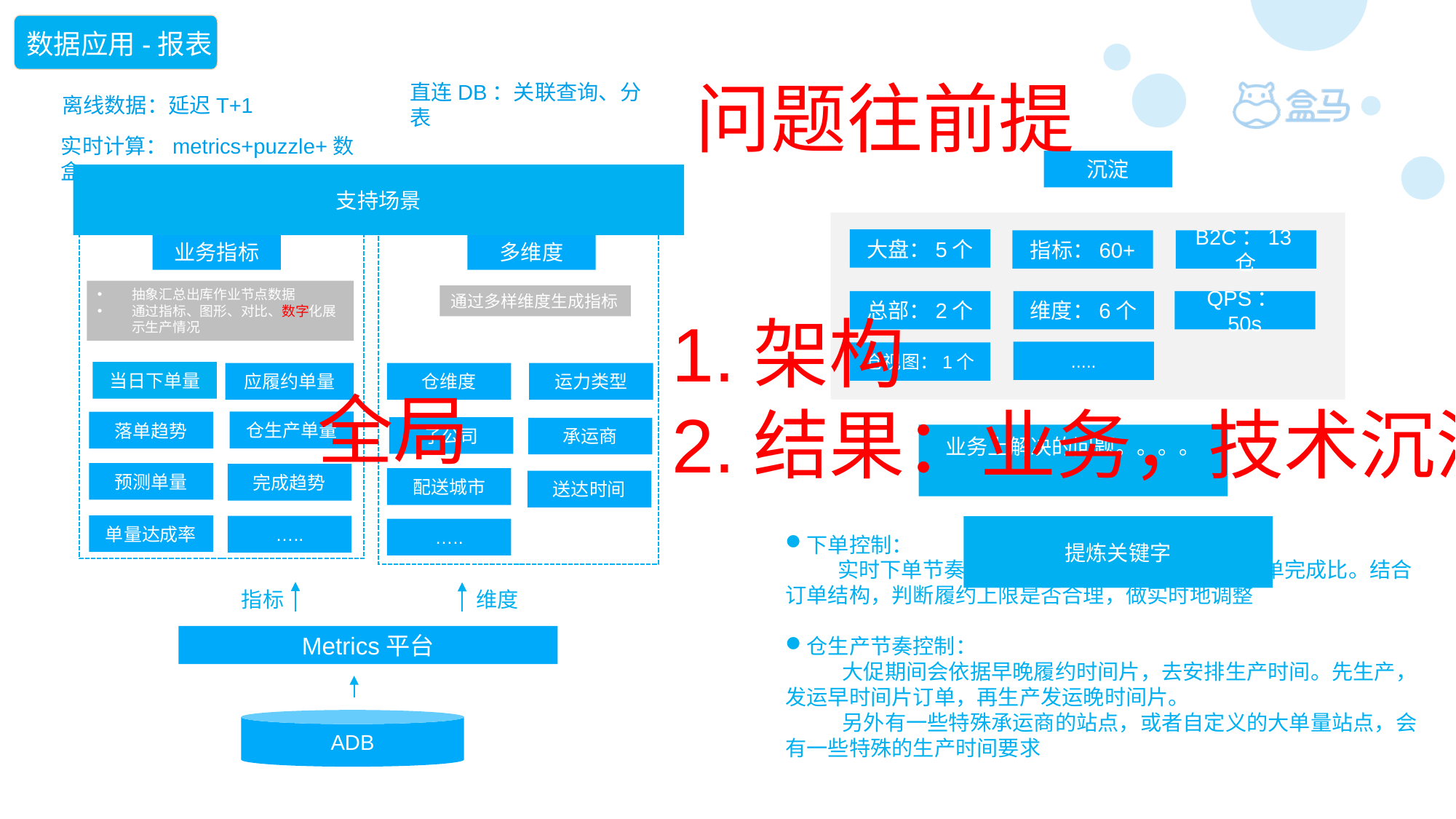

数据应用-报表
问题往前提
离线数据：延迟T+1
直连DB：关联查询、分表
实时计算：metrics+puzzle+数盒
沉淀
支持场景

大盘：5个
B2C：13仓
指标：60+
业务指标
多维度
抽象汇总出库作业节点数据
通过指标、图形、对比、数字化展示生产情况
通过多样维度生成指标
QPS：50s
总部：2个
维度：6个
1.架构
2.结果：业务，技术沉淀
.....
仓视图：1个
当日下单量
应履约单量
仓维度
运力类型
全局
仓生产单量
落单趋势
子公司
承运商
业务上解决的问题。。。。

预测单量
完成趋势
配送城市
送达时间
单量达成率
…..
提炼关键字
…..
下单控制：
          实时下单节奏，与过往大促相比，预估当日下单完成比。结合订单结构，判断履约上限是否合理，做实时地调整

仓生产节奏控制：
           大促期间会依据早晚履约时间片，去安排生产时间。先生产，发运早时间片订单，再生产发运晚时间片。
           另外有一些特殊承运商的站点，或者自定义的大单量站点，会有一些特殊的生产时间要求
指标
维度
Metrics平台
ADB